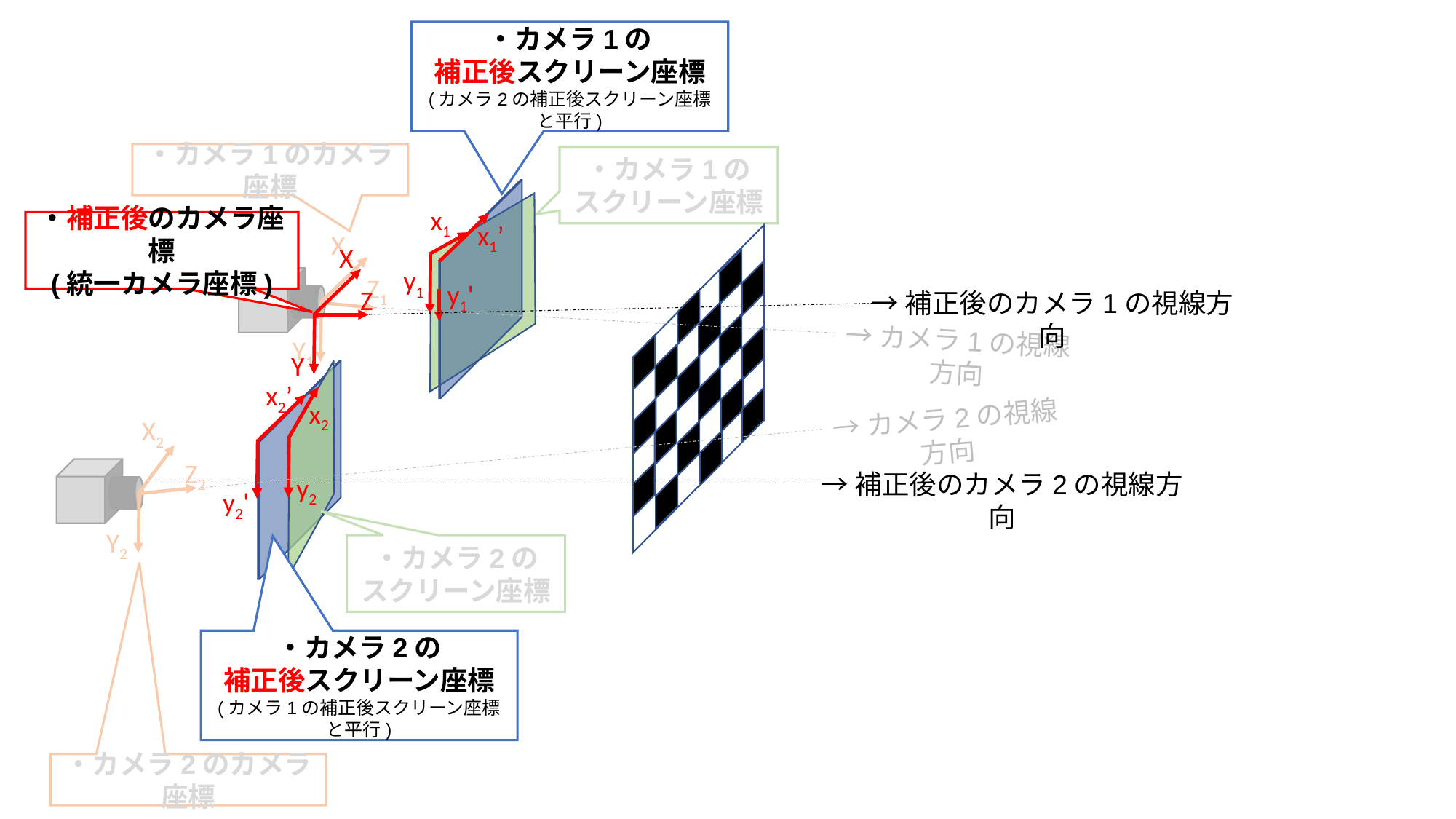

・カメラ1の
補正後スクリーン座標
(カメラ2の補正後スクリーン座標と平行)
・カメラ1のカメラ座標
・カメラ1の
スクリーン座標

x1
・補正後のカメラ座標
(統一カメラ座標)
x1’
X1

X
y1
Z1

y1'
Z
→補正後のカメラ1の視線方向
→カメラ1の視線方向
Y1
Y

x2’
x2
→カメラ2の視線方向
X2
Z2

→補正後のカメラ2の視線方向
y2
y2'
Y2
・カメラ2の
スクリーン座標
・カメラ2の
補正後スクリーン座標
(カメラ1の補正後スクリーン座標と平行)
・カメラ2のカメラ座標